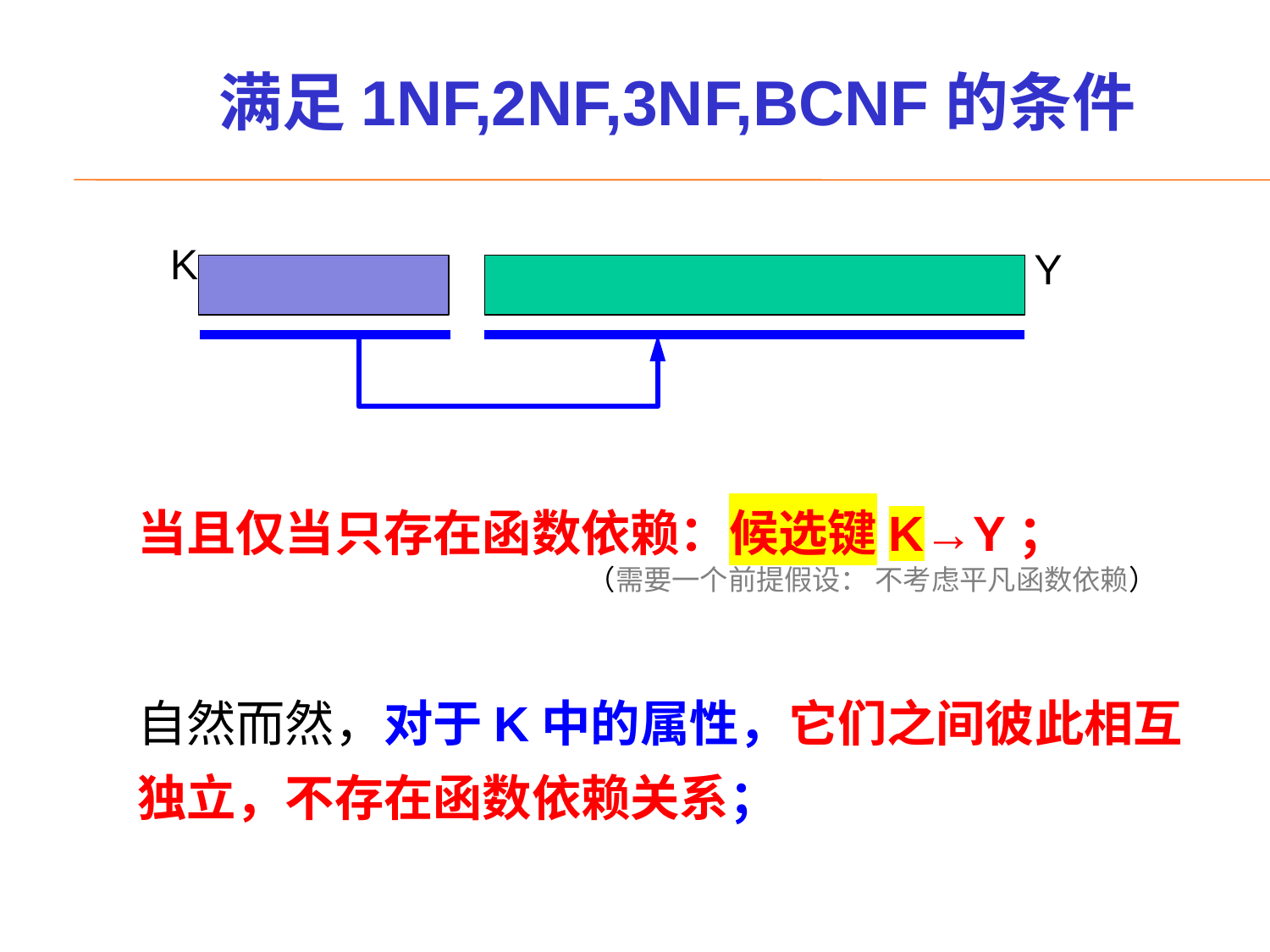

# 满足1NF,2NF,3NF,BCNF的条件
K
Y

当且仅当只存在函数依赖：候选键K→Y；

自然而然，对于K中的属性，它们之间彼此相互独立，不存在函数依赖关系；
（需要一个前提假设： 不考虑平凡函数依赖）